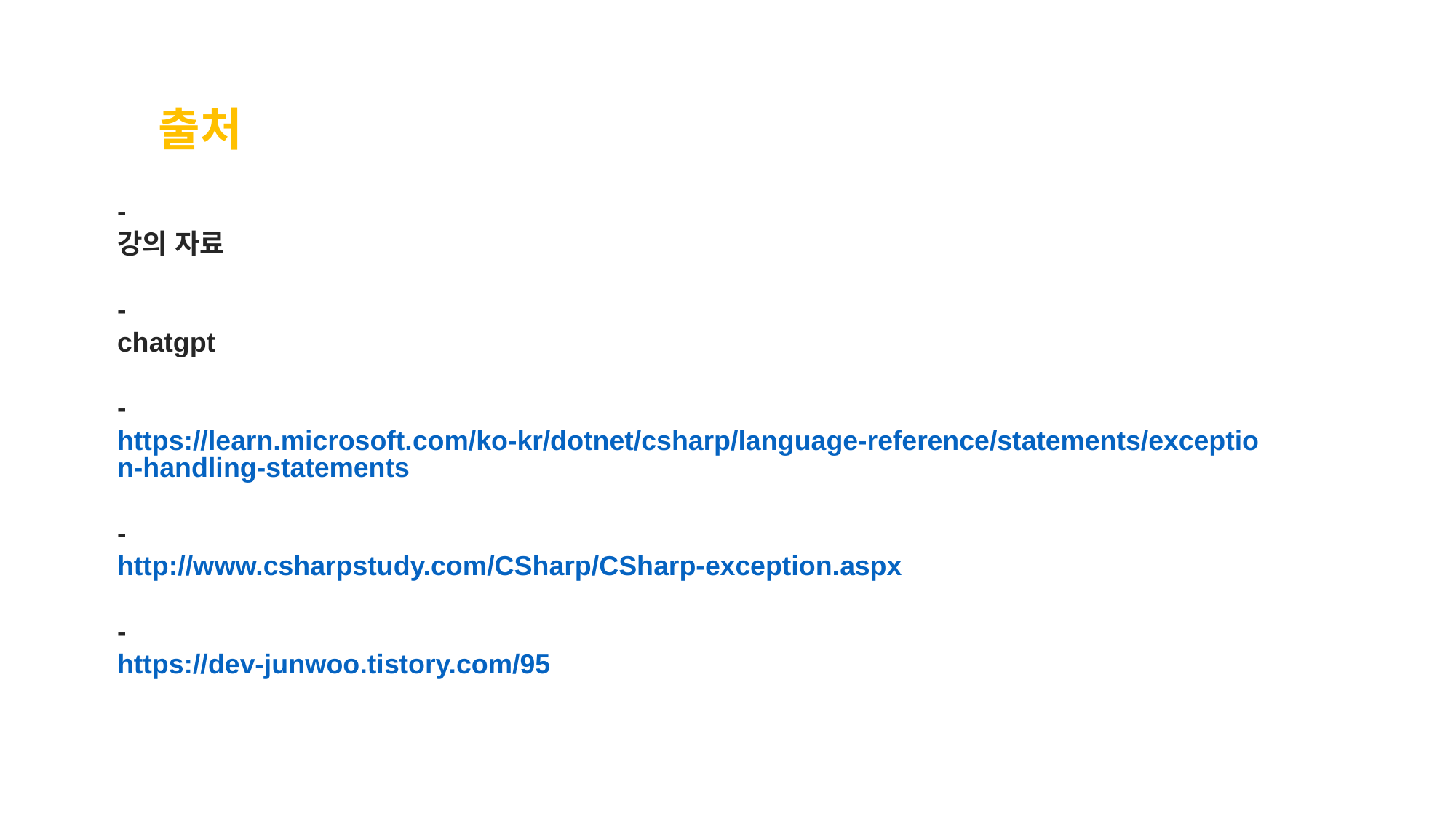

출처
-
강의 자료

-
chatgpt

-
https://learn.microsoft.com/ko-kr/dotnet/csharp/language-reference/statements/exception-handling-statements

-
http://www.csharpstudy.com/CSharp/CSharp-exception.aspx

-
https://dev-junwoo.tistory.com/95